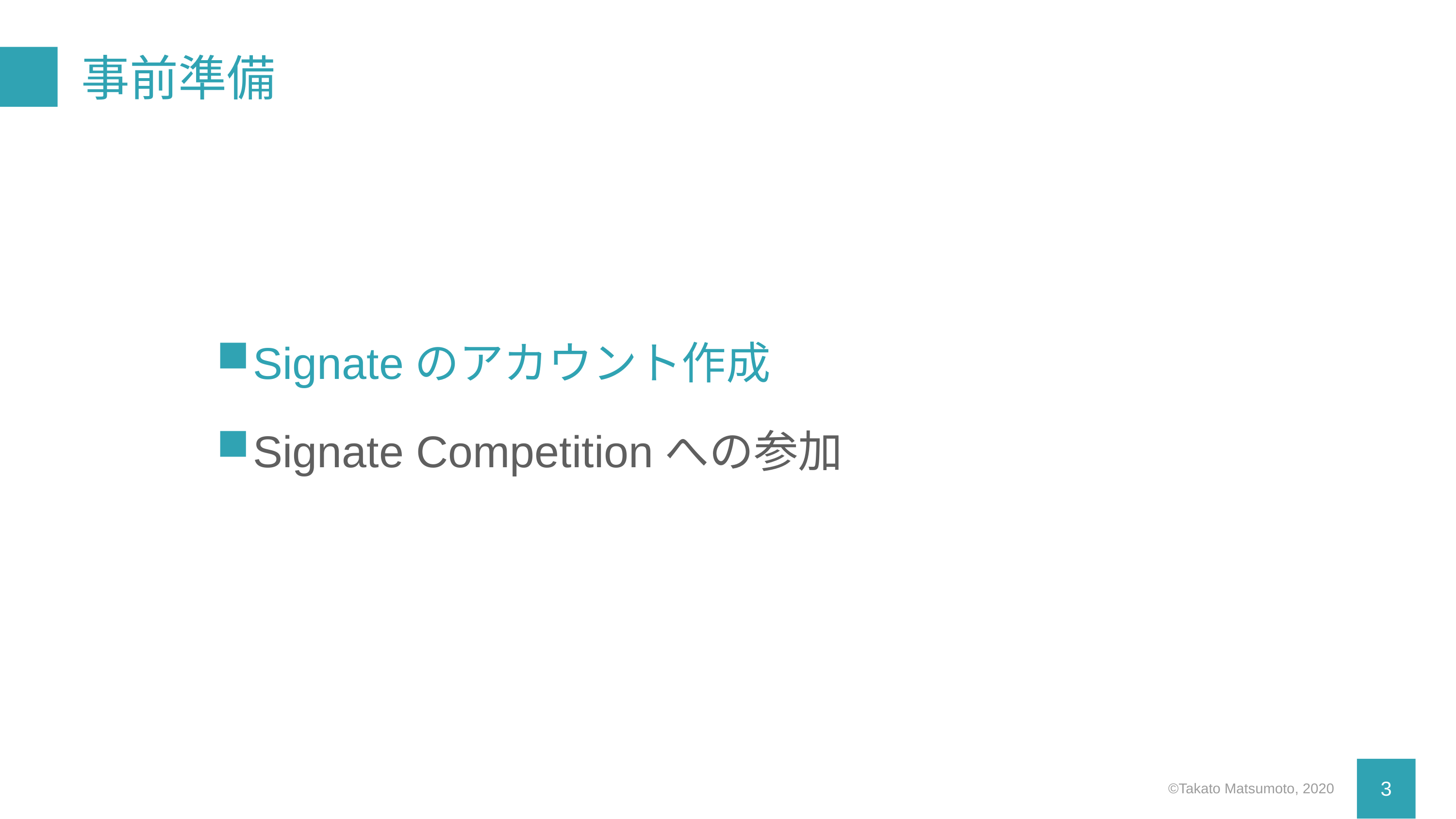

# 事前準備
Signateのアカウント作成
Signate Competitionへの参加

©︎Takato Matsumoto, 2020
3